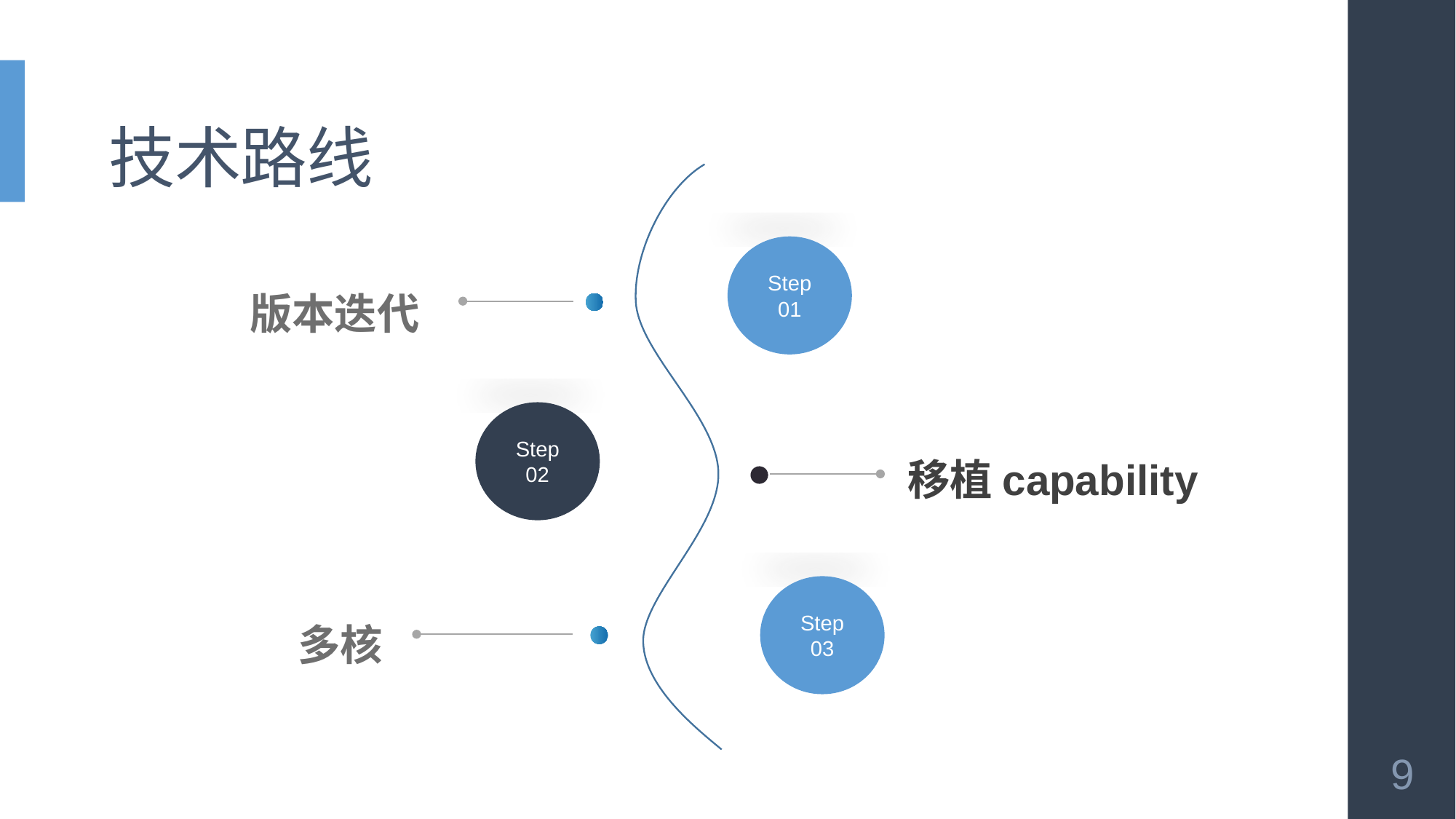

# 技术路线

Step
01
版本迭代

Step
02
移植capability

Step
03
多核

9